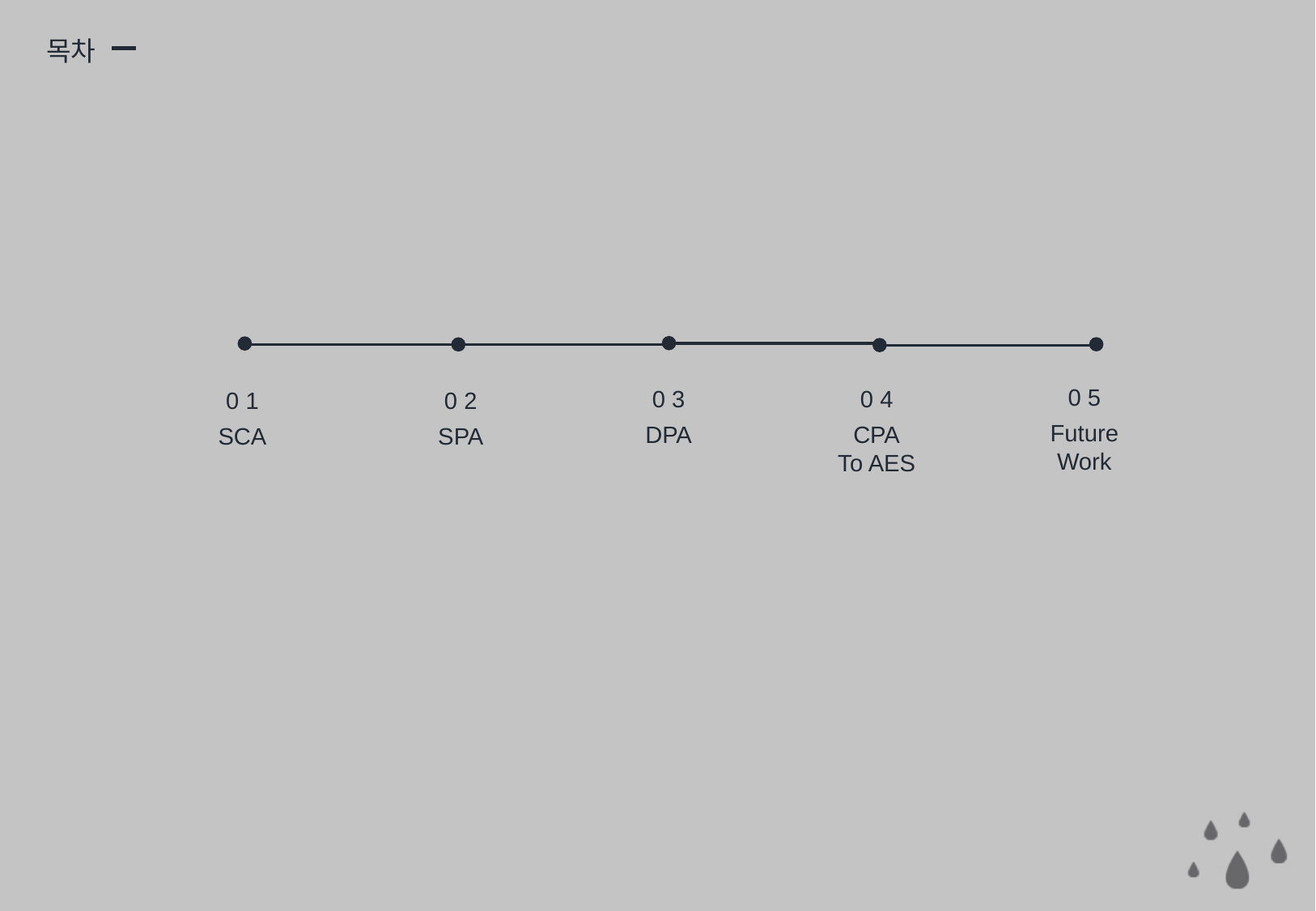

목차

0 5
0 4
0 3
0 2
0 1
Future
Work
CPA
To AES
DPA
SPA
SCA